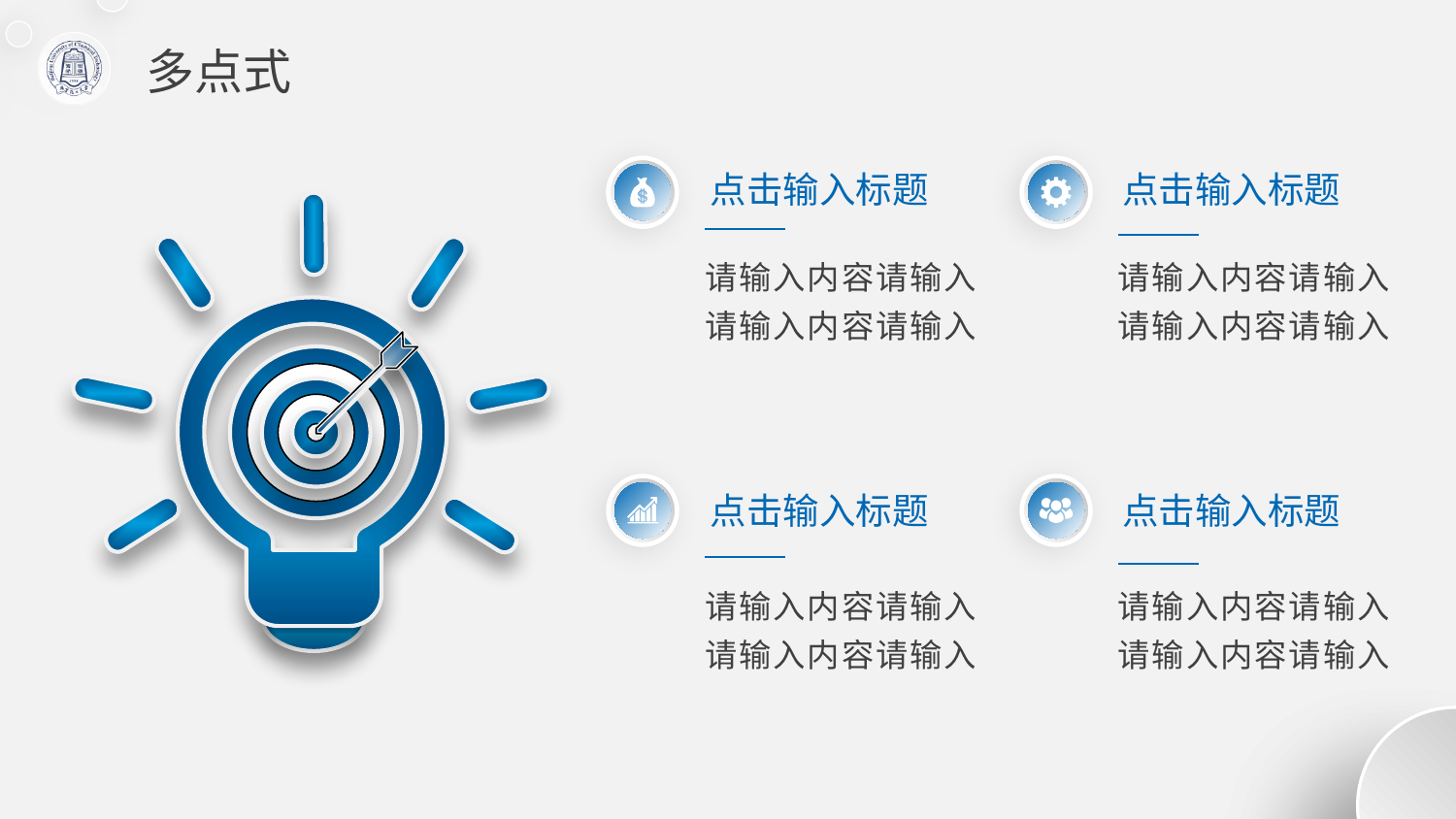

多点式

点击输入标题
点击输入标题

请输入内容请输入
请输入内容请输入
请输入内容请输入
请输入内容请输入

点击输入标题
点击输入标题
请输入内容请输入
请输入内容请输入
请输入内容请输入
请输入内容请输入